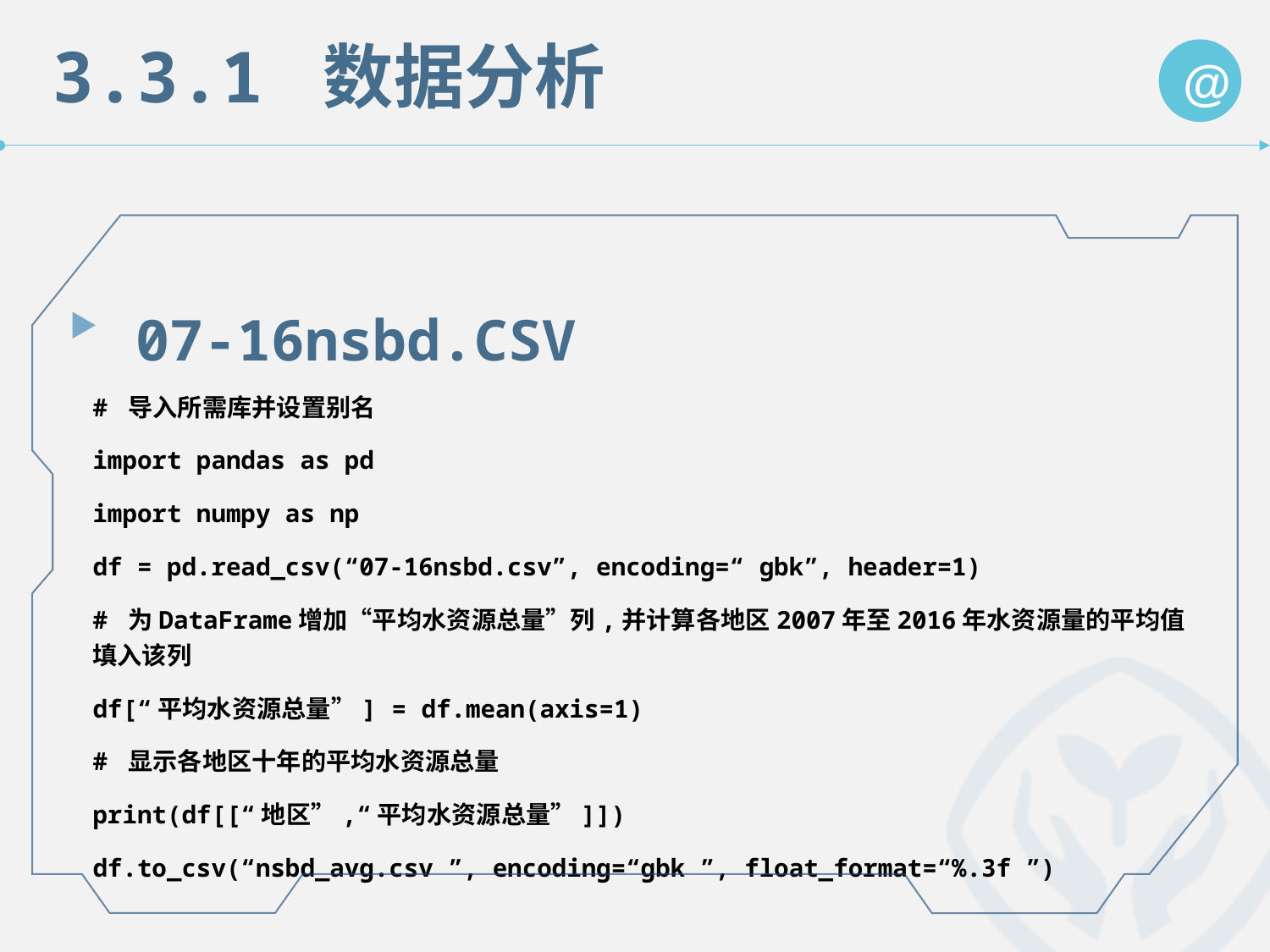

3.3.1 数据分析
@

07-16nsbd.CSV

# 导入所需库并设置别名
import pandas as pd
import numpy as np
df = pd.read_csv(“07-16nsbd.csv”, encoding=“ gbk”, header=1)
# 为DataFrame增加“平均水资源总量”列,并计算各地区2007年至2016年水资源量的平均值填入该列
df[“平均水资源总量”] = df.mean(axis=1)
# 显示各地区十年的平均水资源总量
print(df[[“地区”,“平均水资源总量”]])
df.to_csv(“nsbd_avg.csv ”, encoding=“gbk ”, float_format=“%.3f ”)